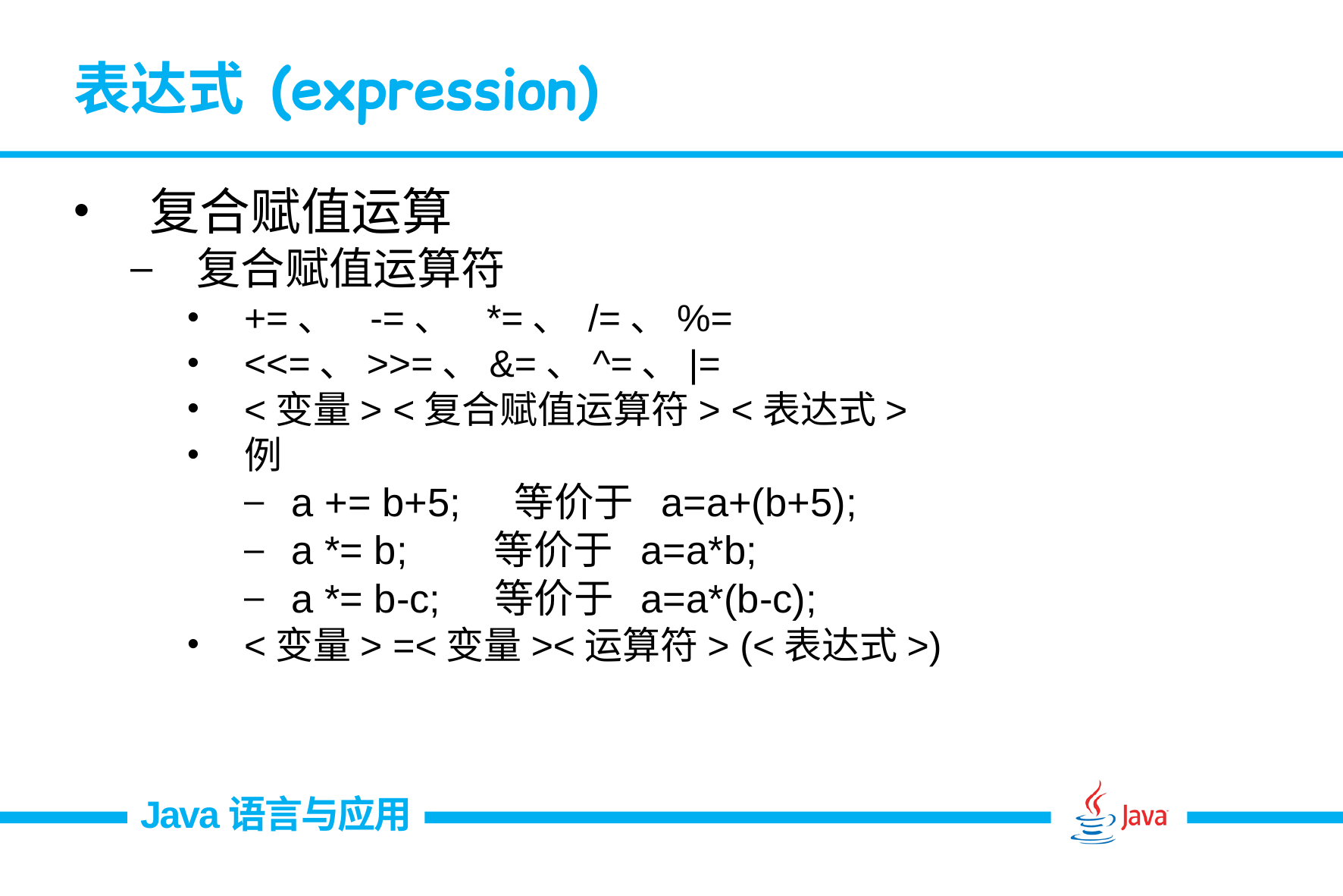

# 表达式 (expression)
复合赋值运算
复合赋值运算符
+=、   -=、   *=、 /=、%=
<<=、>>=、&=、^=、|=
<变量> <复合赋值运算符> <表达式>
例
a += b+5;    等价于  a=a+(b+5);
a *= b;       等价于  a=a*b;
a *= b-c;    等价于  a=a*(b-c);
<变量> =<变量><运算符> (<表达式>)